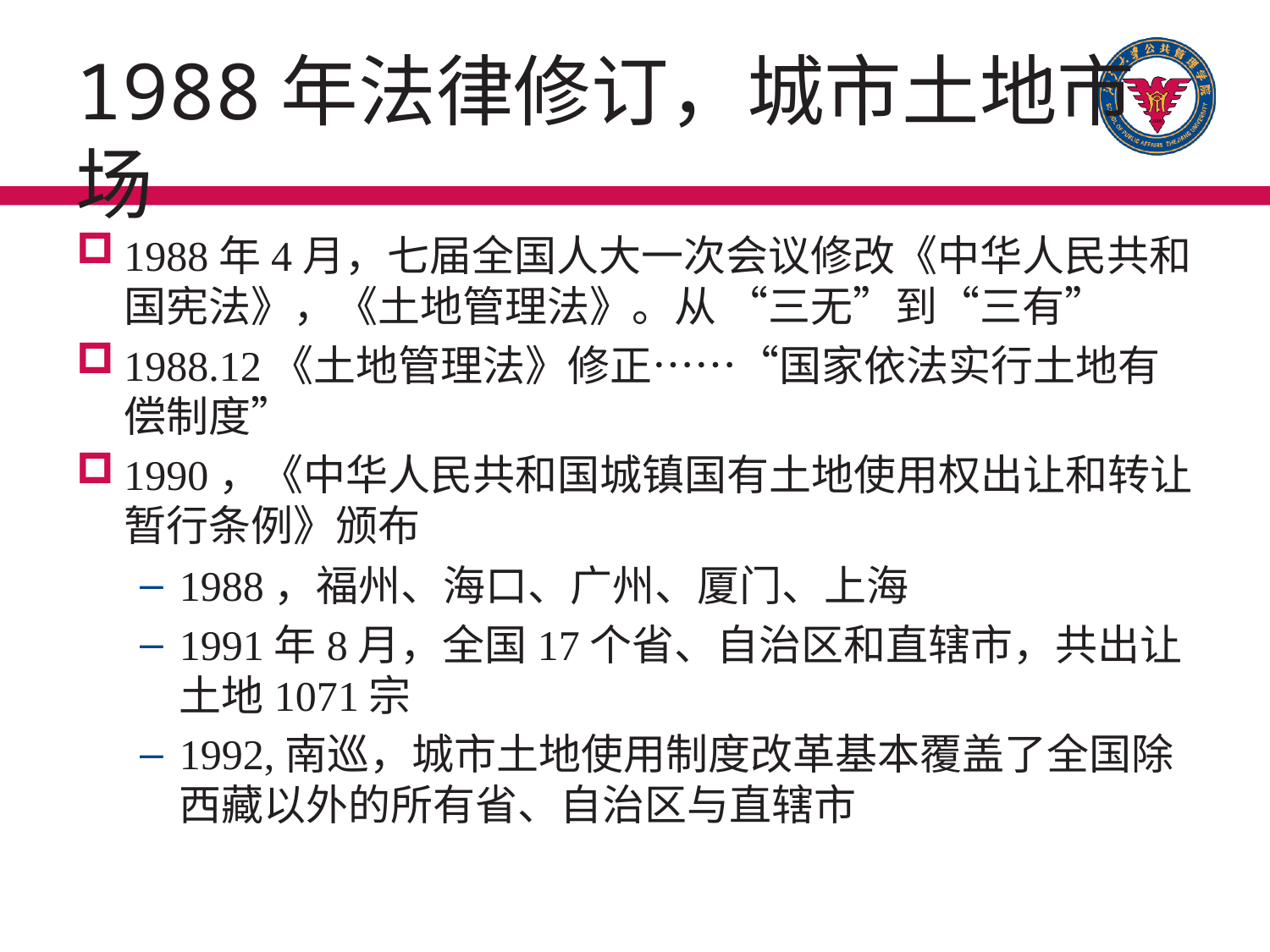

# 1988年法律修订，城市土地市场
1988年4月，七届全国人大一次会议修改《中华人民共和国宪法》，《土地管理法》。从 “三无”到“三有”
1988.12《土地管理法》修正……“国家依法实行土地有偿制度”
1990，《中华人民共和国城镇国有土地使用权出让和转让暂行条例》颁布
1988，福州、海口、广州、厦门、上海
1991年8月，全国17个省、自治区和直辖市，共出让土地1071宗
1992,南巡，城市土地使用制度改革基本覆盖了全国除西藏以外的所有省、自治区与直辖市